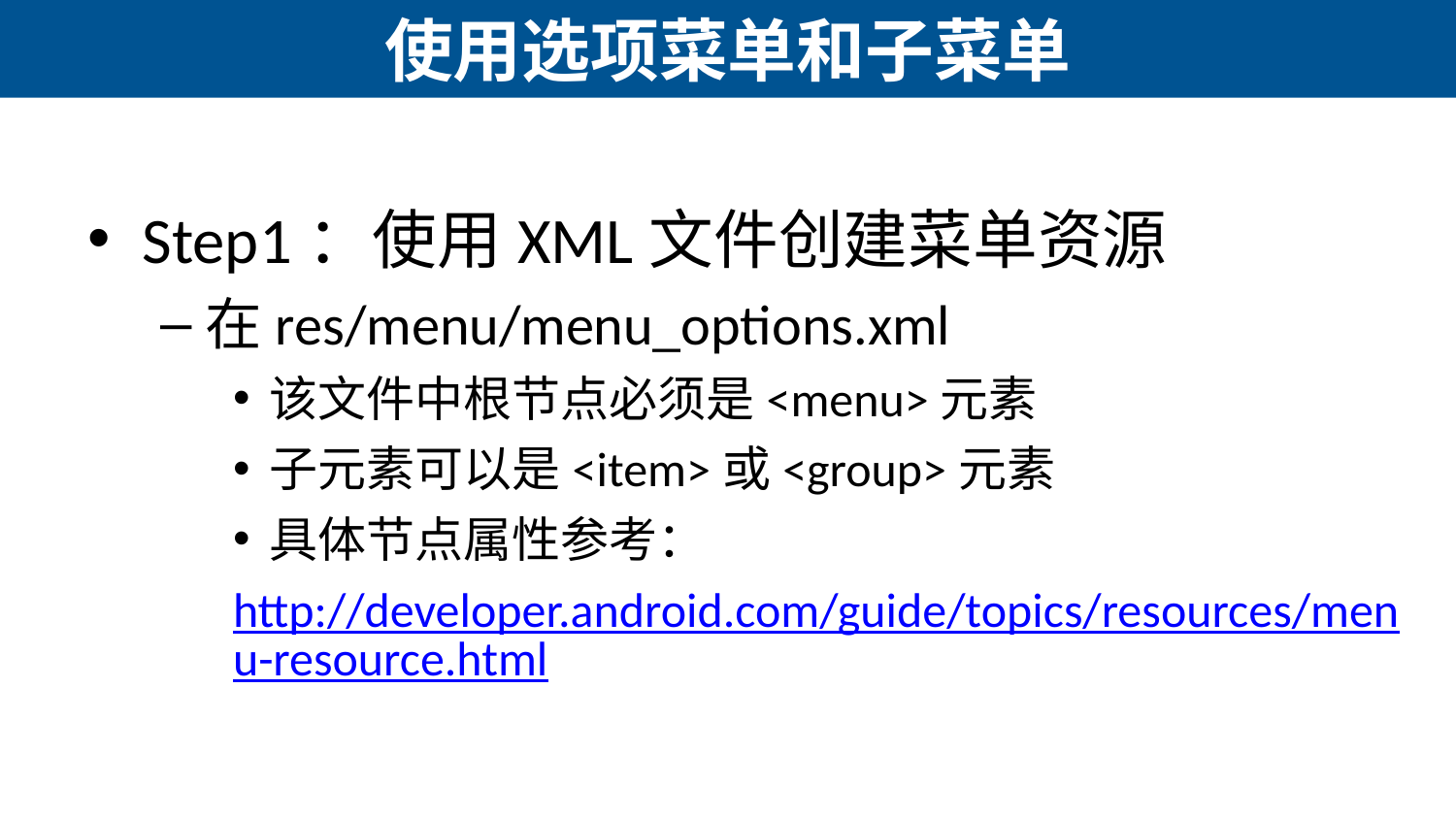

# 使用选项菜单和子菜单

Step1：使用XML文件创建菜单资源
在res/menu/menu_options.xml
该文件中根节点必须是<menu>元素
子元素可以是<item>或<group>元素
具体节点属性参考：
http://developer.android.com/guide/topics/resources/menu-resource.html